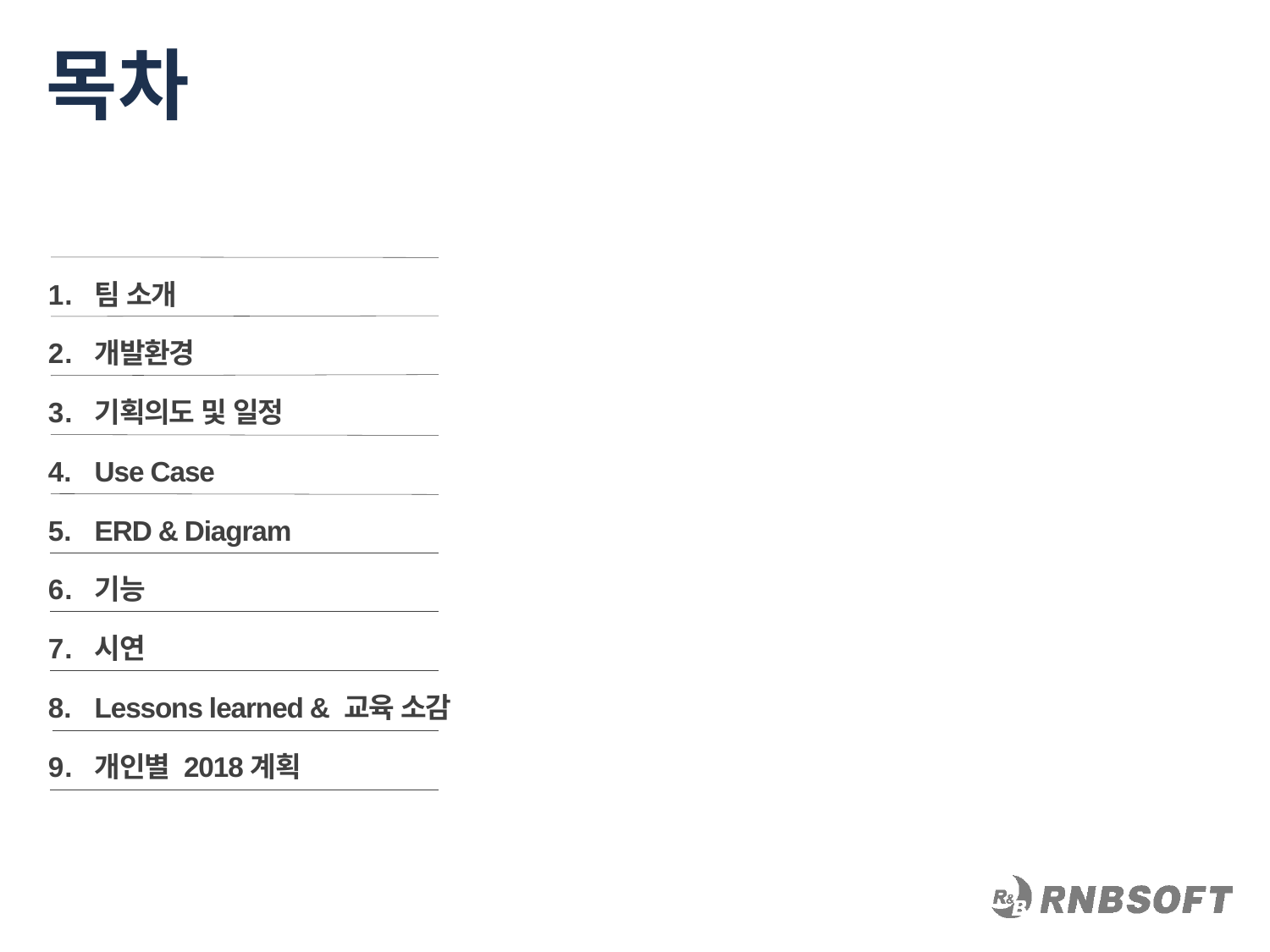

# 목차
팀 소개
개발환경
기획의도 및 일정
Use Case
ERD & Diagram
기능
시연
Lessons learned & 교육 소감
개인별 2018계획